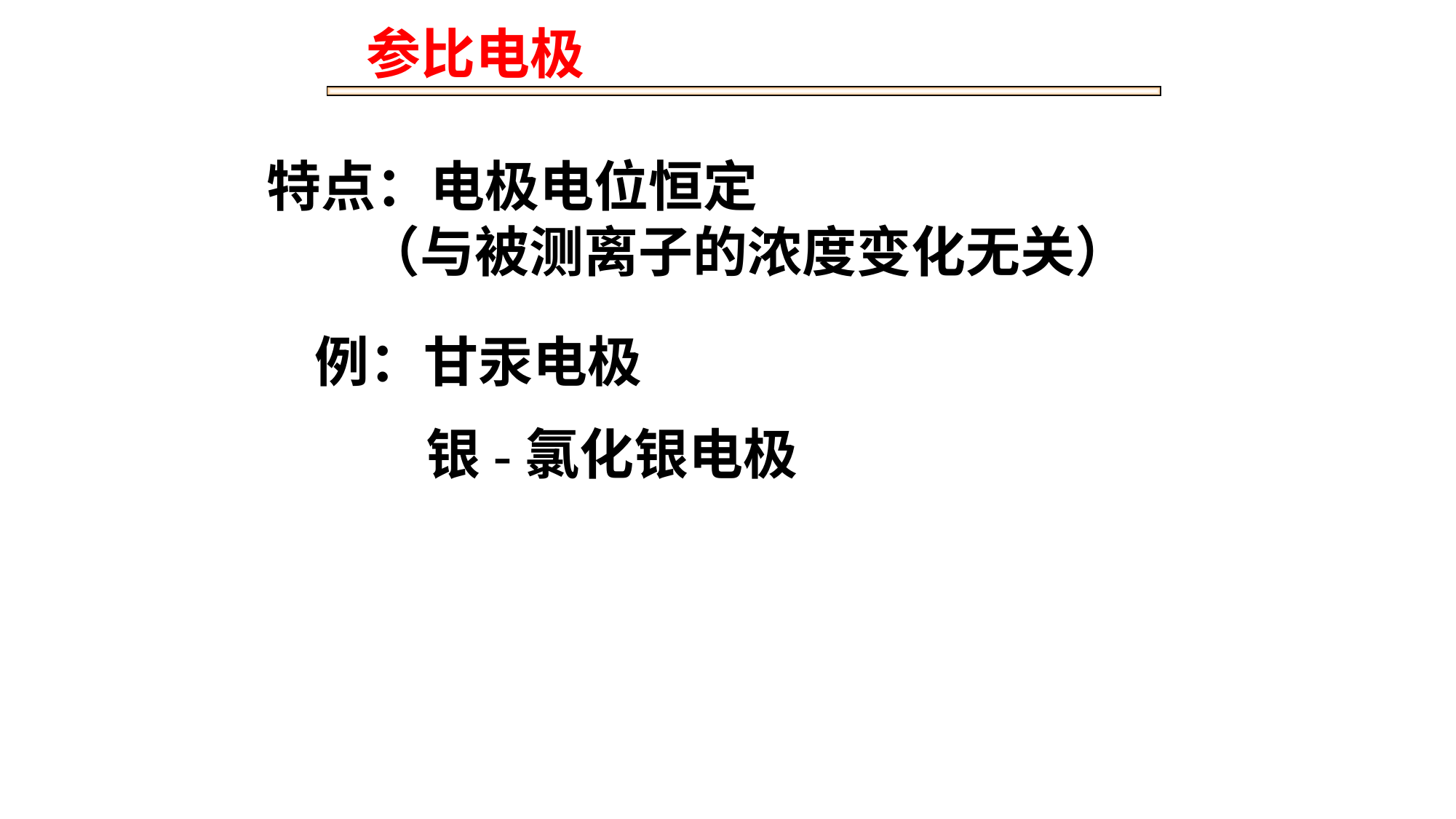

参比电极

特点：电极电位恒定
        （与被测离子的浓度变化无关）

            例：甘汞电极
                     银-氯化银电极